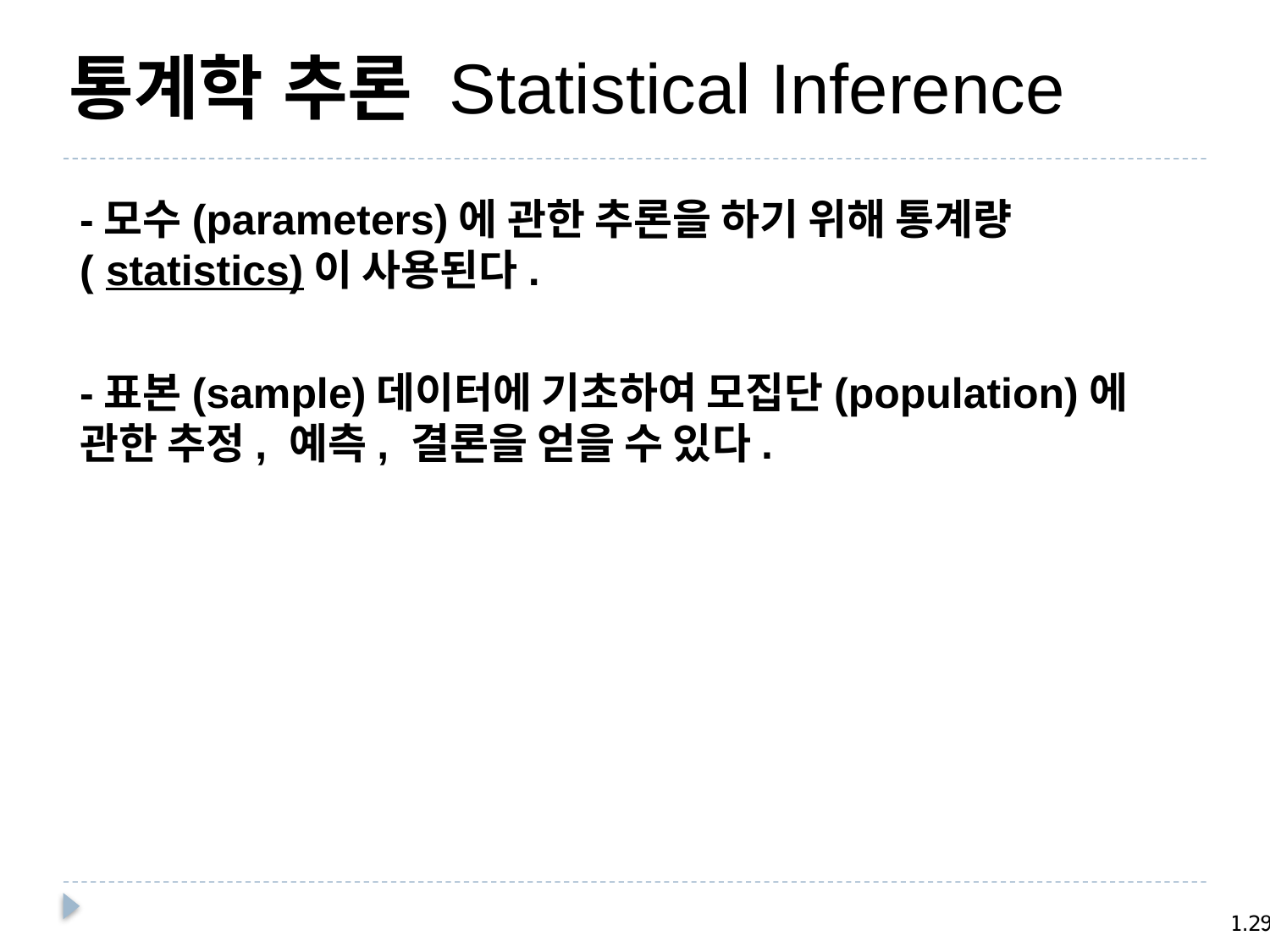

통계학 추론 Statistical Inference
-모수(parameters)에 관한 추론을 하기 위해 통계량( statistics)이 사용된다.

-표본(sample)데이터에 기초하여 모집단(population)에 관한 추정, 예측, 결론을 얻을 수 있다.
1.29